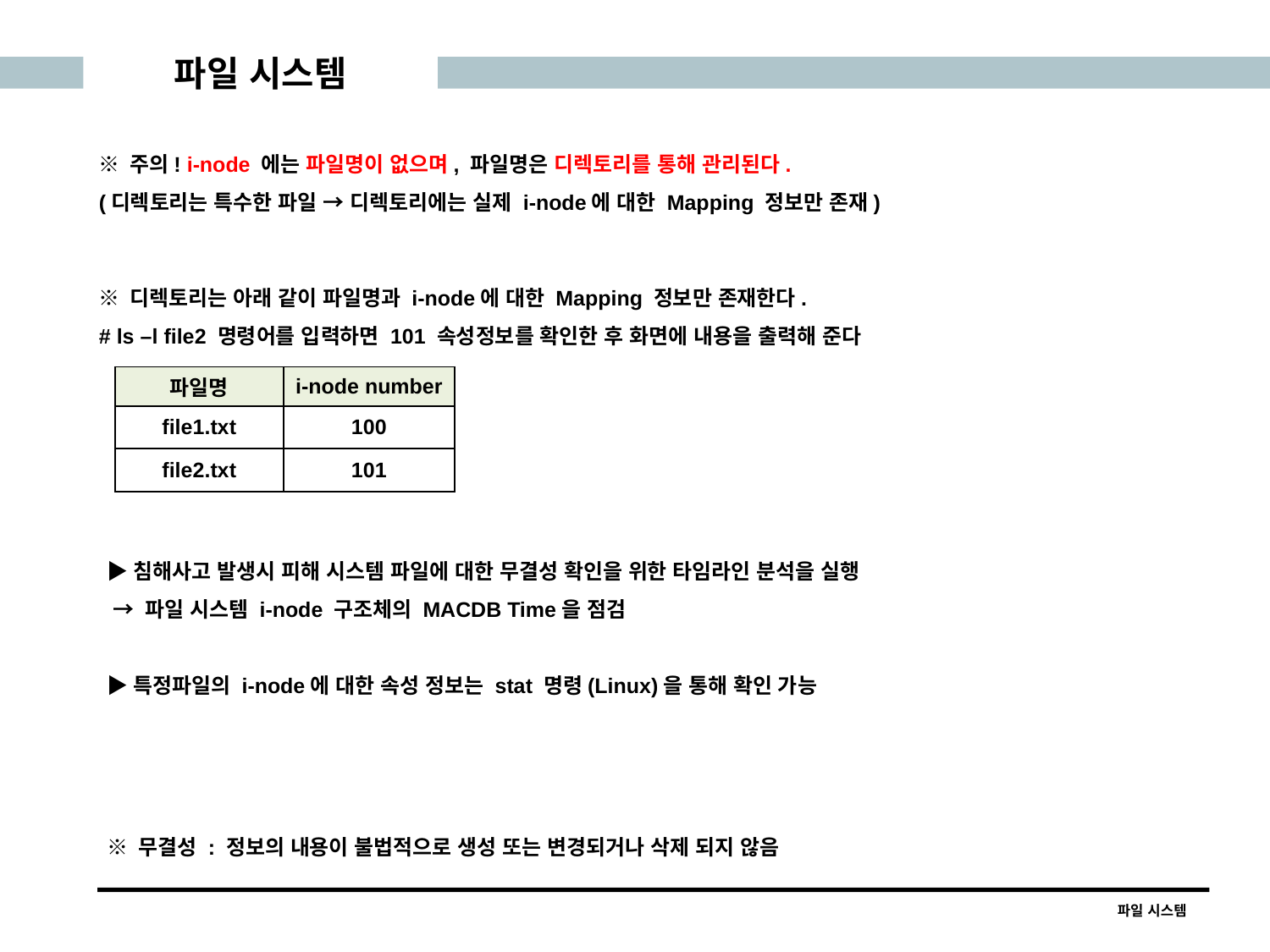

파일 시스템

※ 주의! i-node 에는 파일명이 없으며, 파일명은 디렉토리를 통해 관리된다.
(디렉토리는 특수한 파일 → 디렉토리에는 실제 i-node에 대한 Mapping 정보만 존재)
※ 디렉토리는 아래 같이 파일명과 i-node에 대한 Mapping 정보만 존재한다.
# ls –l file2 명령어를 입력하면 101 속성정보를 확인한 후 화면에 내용을 출력해 준다
| 파일명 | i-node number |
| --- | --- |
| file1.txt | 100 |
| file2.txt | 101 |
▶침해사고 발생시 피해 시스템 파일에 대한 무결성 확인을 위한 타임라인 분석을 실행
 → 파일 시스템 i-node 구조체의 MACDB Time을 점검

▶특정파일의 i-node에 대한 속성 정보는 stat 명령(Linux)을 통해 확인 가능
※ 무결성 : 정보의 내용이 불법적으로 생성 또는 변경되거나 삭제 되지 않음

파일 시스템